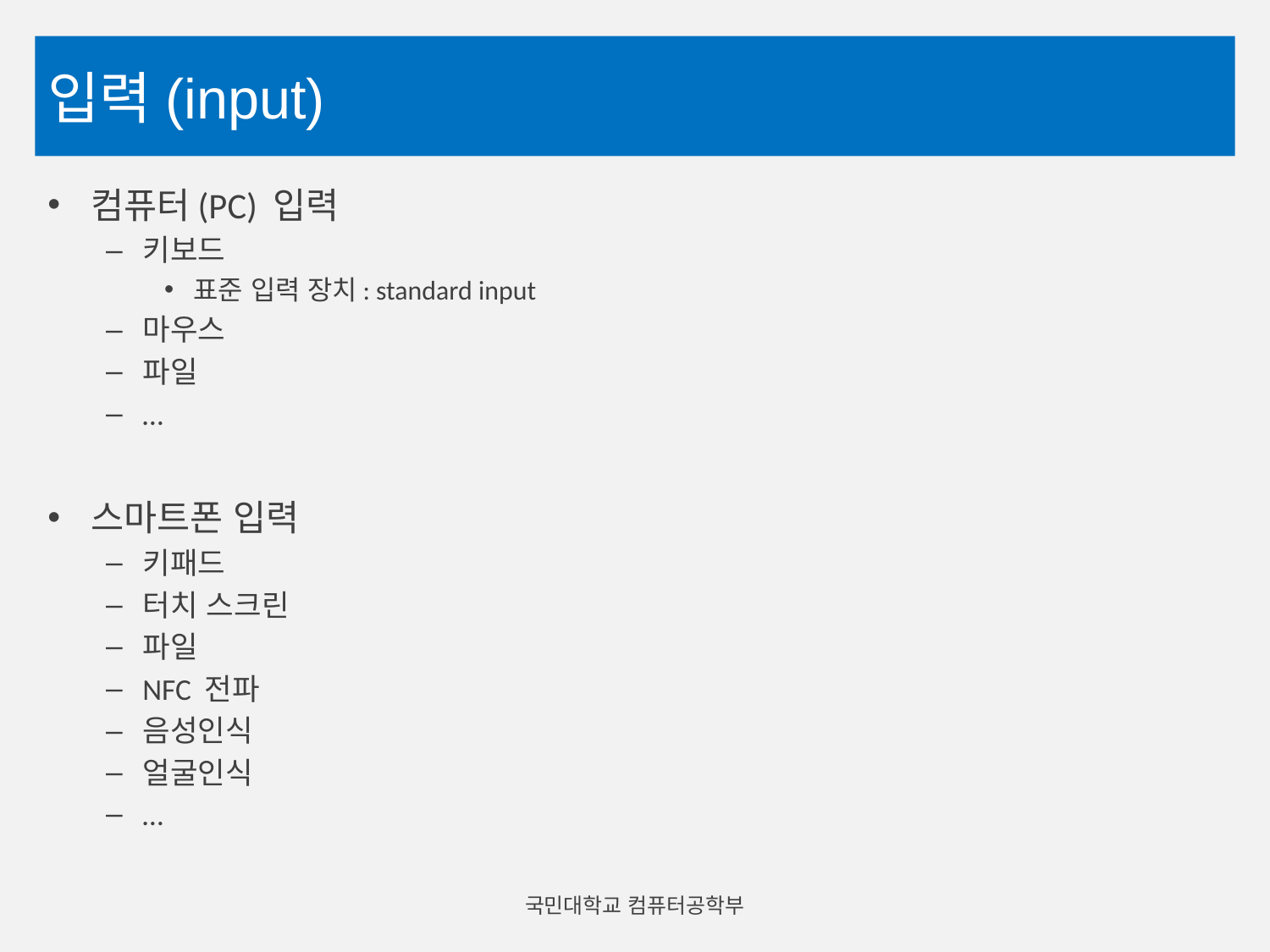

# 입력(input)
컴퓨터(PC) 입력
키보드
표준 입력 장치: standard input
마우스
파일
…

스마트폰 입력
키패드
터치 스크린
파일
NFC 전파
음성인식
얼굴인식
…
국민대학교 컴퓨터공학부